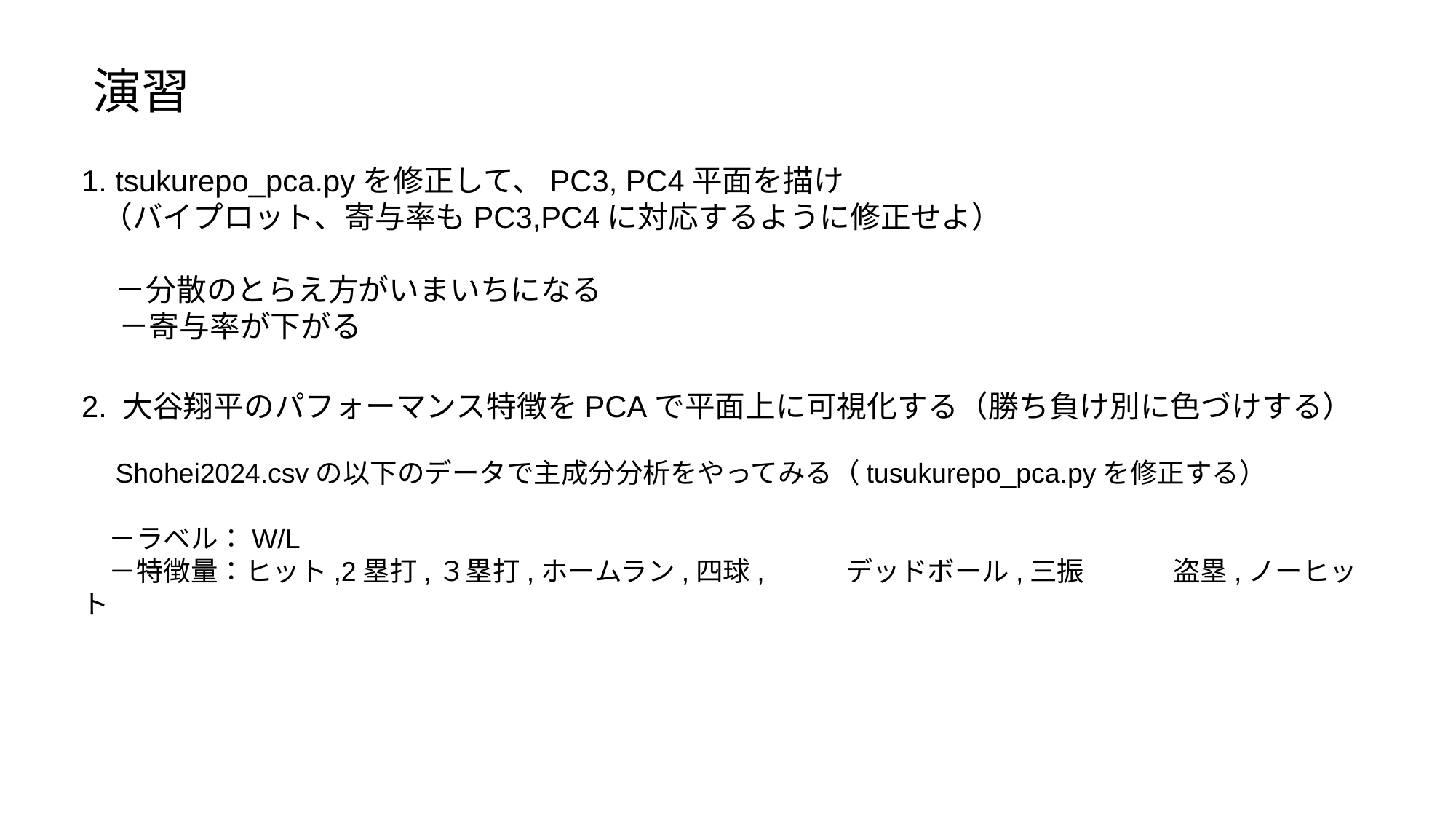

演習
1. tsukurepo_pca.pyを修正して、PC3, PC4平面を描け
  （バイプロット、寄与率もPC3,PC4に対応するように修正せよ）

    －分散のとらえ方がいまいちになる
　 －寄与率が下がる

2. 大谷翔平のパフォーマンス特徴をPCAで平面上に可視化する（勝ち負け別に色づけする）

　Shohei2024.csvの以下のデータで主成分分析をやってみる（tusukurepo_pca.pyを修正する）

　－ラベル：W/L
　－特徴量：ヒット,2塁打,３塁打,ホームラン,四球,	デッドボール,三振	盗塁,ノーヒット